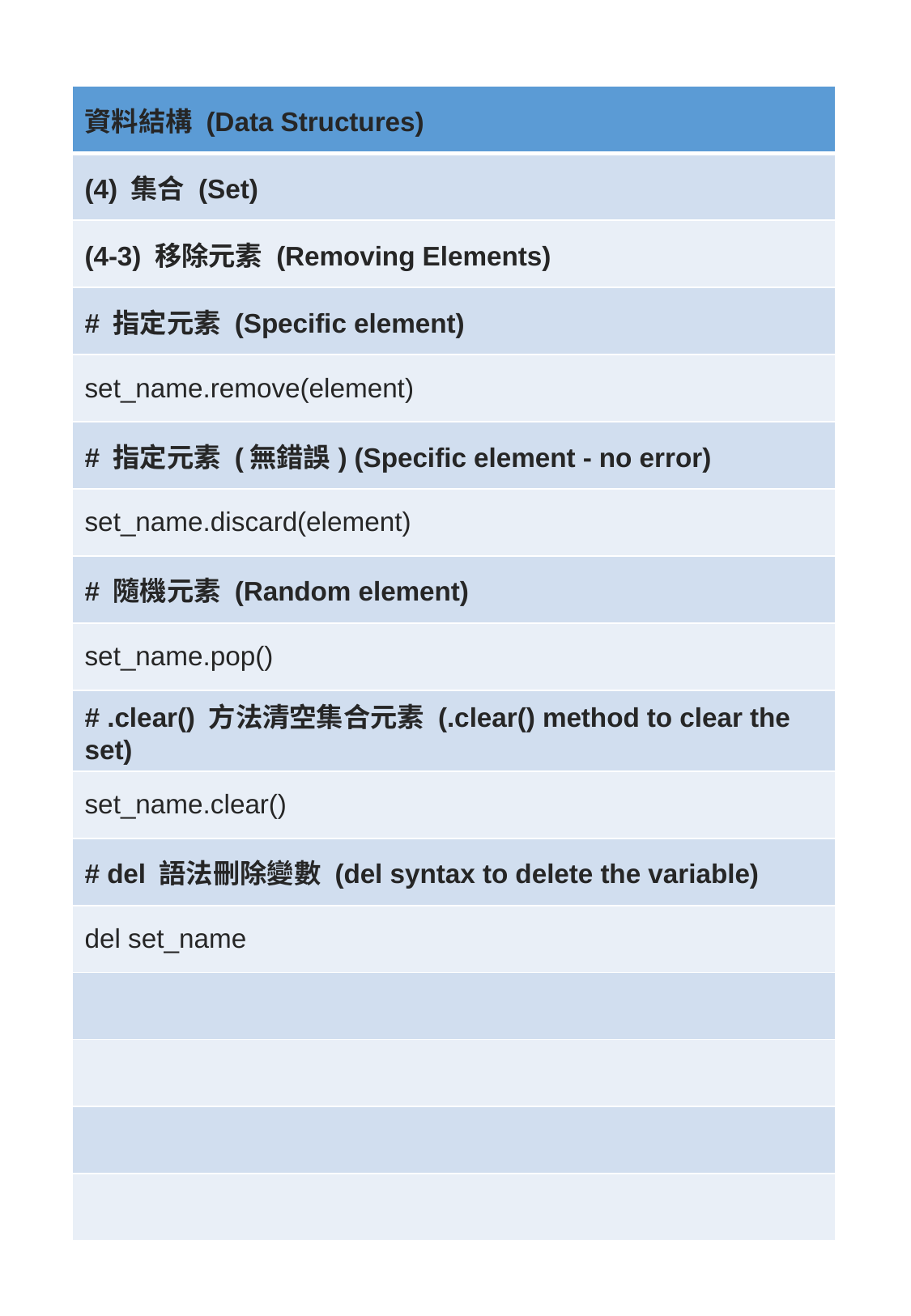

| 資料結構 (Data Structures) |
| --- |
| (4) 集合 (Set) |
| (4-3) 移除元素 (Removing Elements) |
| # 指定元素 (Specific element) |
| set\_name.remove(element) |
| # 指定元素 (無錯誤) (Specific element - no error) |
| set\_name.discard(element) |
| # 隨機元素 (Random element) |
| set\_name.pop() |
| # .clear() 方法清空集合元素 (.clear() method to clear the set) |
| set\_name.clear() |
| # del 語法刪除變數 (del syntax to delete the variable) |
| del set\_name |
|  |
|  |
|  |
|  |